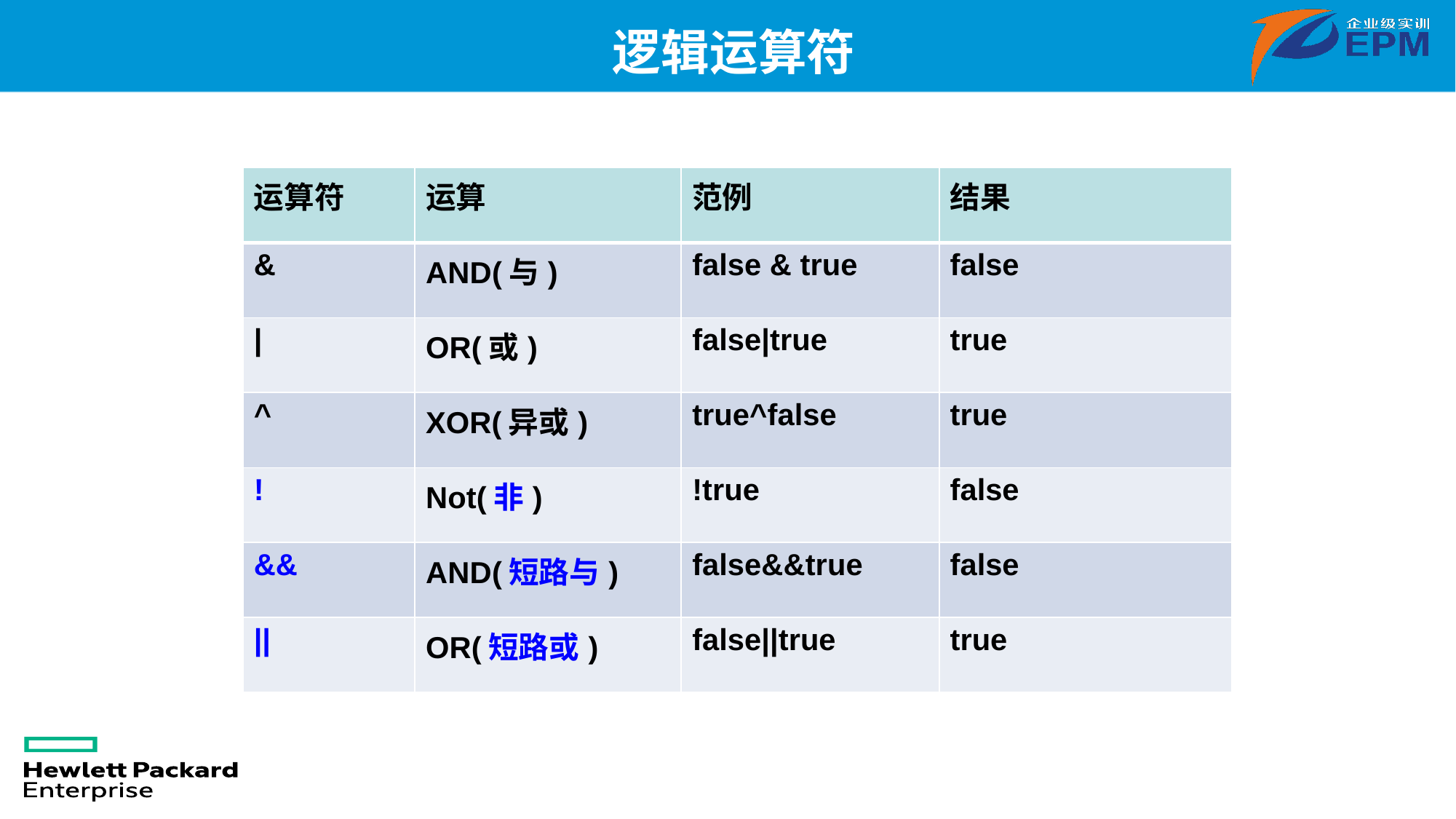

# 逻辑运算符
| 运算符 | 运算 | 范例 | 结果 |
| --- | --- | --- | --- |
| & | AND(与) | false & true | false |
| | | OR(或) | false|true | true |
| ^ | XOR(异或) | true^false | true |
| ! | Not(非) | !true | false |
| && | AND(短路与) | false&&true | false |
| || | OR(短路或) | false||true | true |